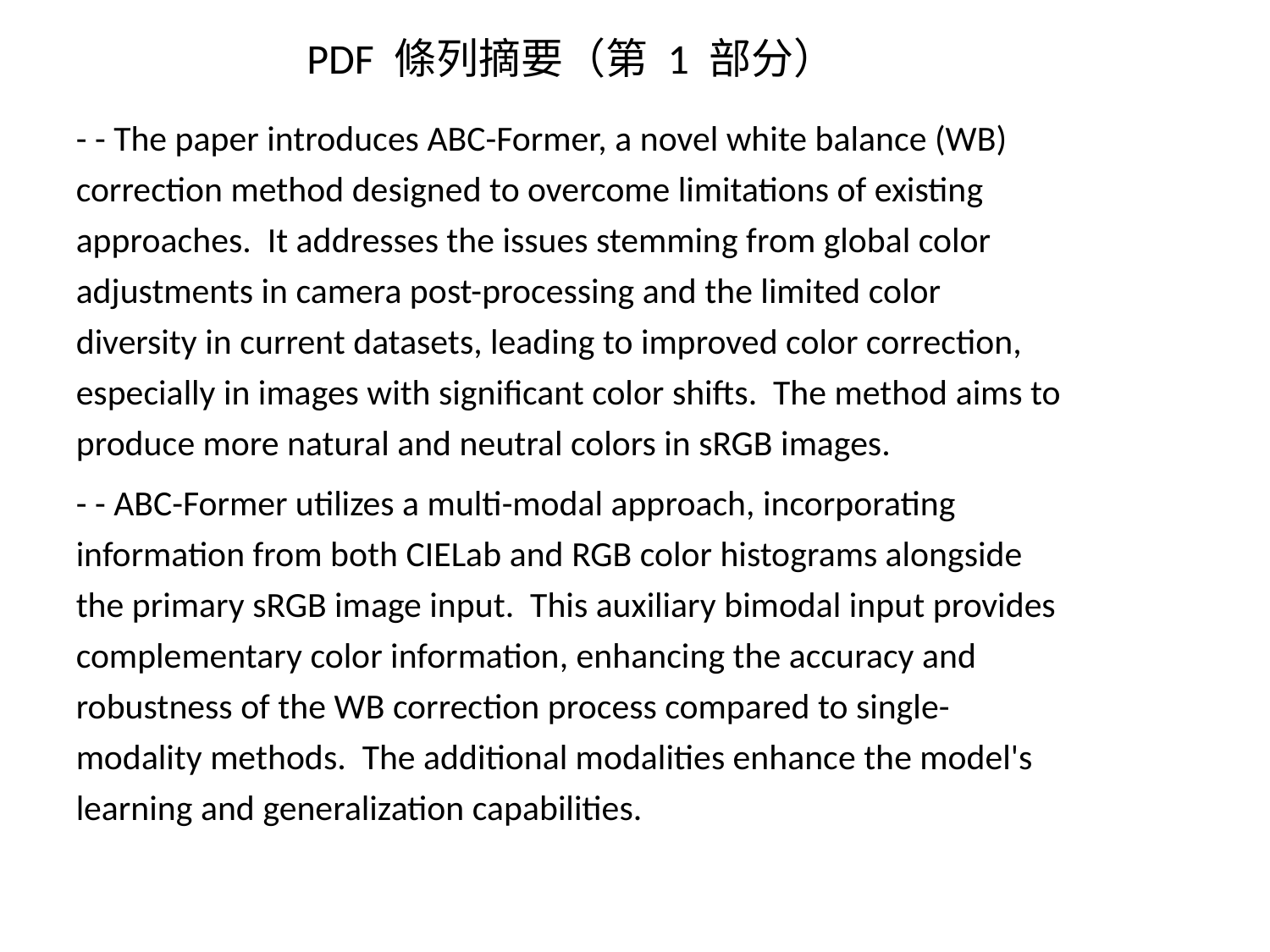

PDF 條列摘要（第 1 部分）

- - The paper introduces ABC-Former, a novel white balance (WB) correction method designed to overcome limitations of existing approaches.  It addresses the issues stemming from global color adjustments in camera post-processing and the limited color diversity in current datasets, leading to improved color correction, especially in images with significant color shifts.  The method aims to produce more natural and neutral colors in sRGB images.
- - ABC-Former utilizes a multi-modal approach, incorporating information from both CIELab and RGB color histograms alongside the primary sRGB image input.  This auxiliary bimodal input provides complementary color information, enhancing the accuracy and robustness of the WB correction process compared to single-modality methods.  The additional modalities enhance the model's learning and generalization capabilities.